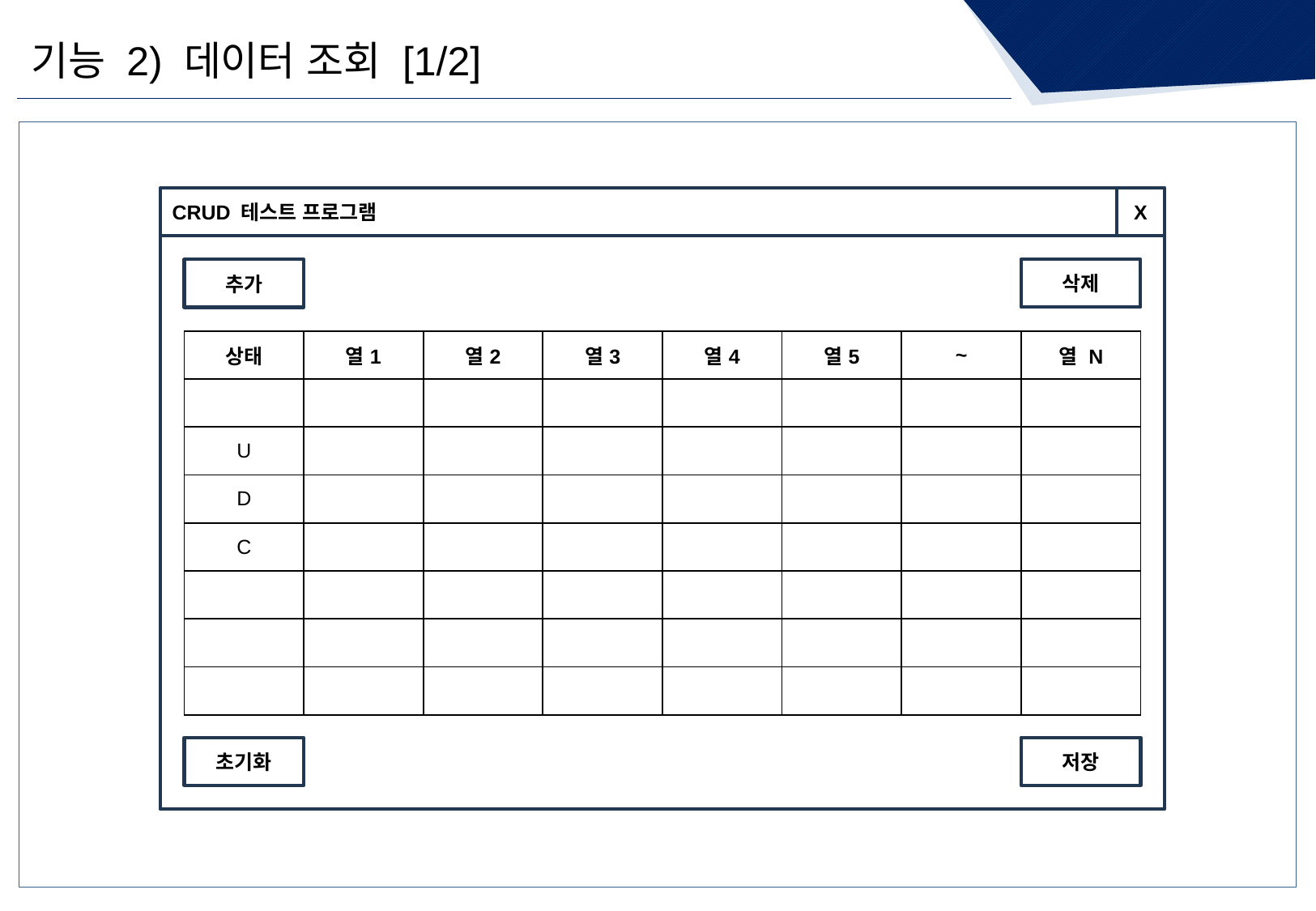

기능 2) 데이터 조회 [1/2]

CRUD 테스트 프로그램
X

삭제
추가
| 상태 | 열1 | 열2 | 열3 | 열4 | 열5 | ~ | 열 N |
| --- | --- | --- | --- | --- | --- | --- | --- |
|  |  |  |  |  |  |  |  |
| U |  |  |  |  |  |  |  |
| D |  |  |  |  |  |  |  |
| C |  |  |  |  |  |  |  |
|  |  |  |  |  |  |  |  |
|  |  |  |  |  |  |  |  |
|  |  |  |  |  |  |  |  |
초기화
저장